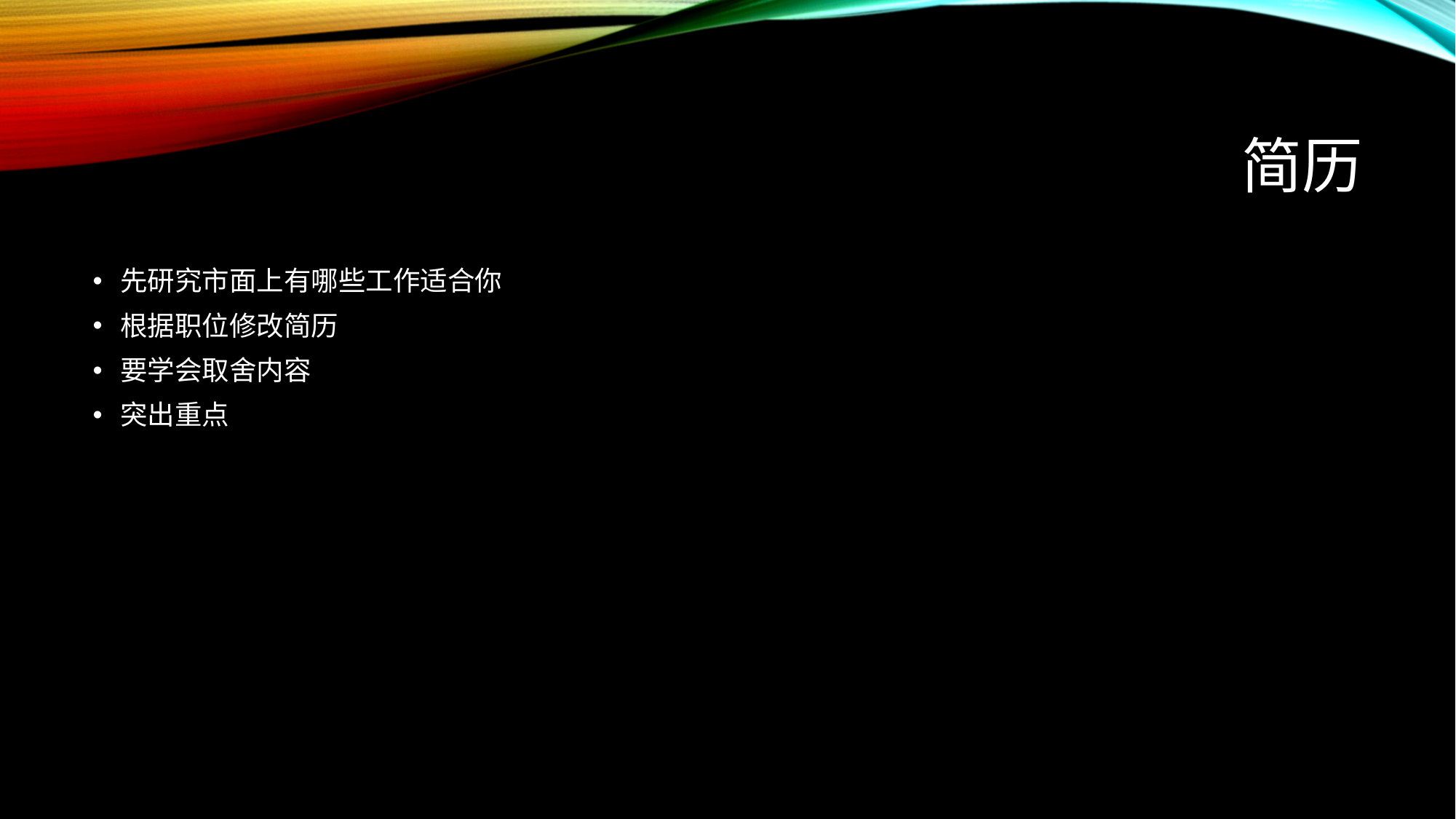

# 简历
先研究市面上有哪些工作适合你
根据职位修改简历
要学会取舍内容
突出重点